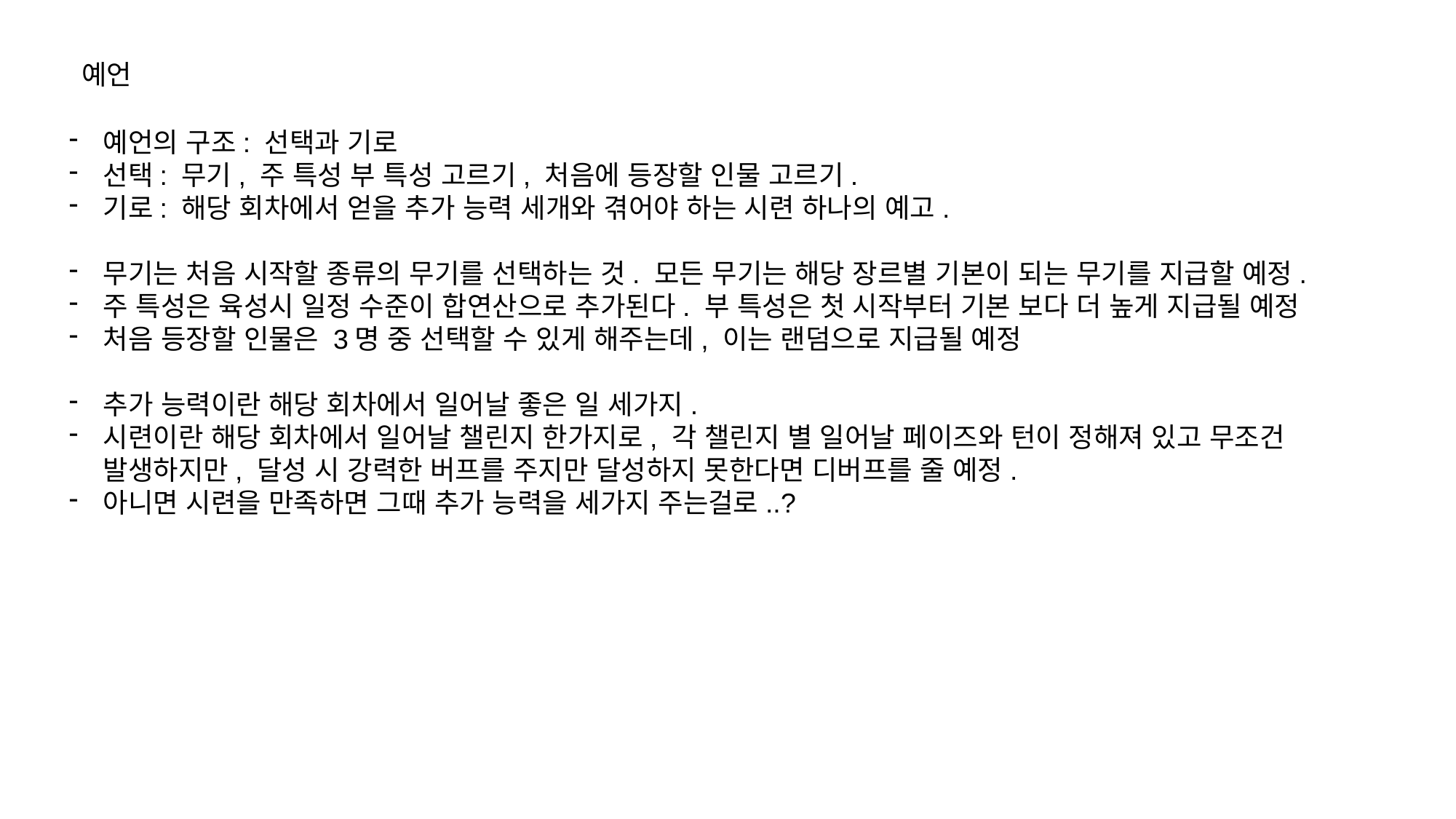

예언
예언의 구조: 선택과 기로
선택: 무기, 주 특성 부 특성 고르기, 처음에 등장할 인물 고르기.
기로: 해당 회차에서 얻을 추가 능력 세개와 겪어야 하는 시련 하나의 예고.

무기는 처음 시작할 종류의 무기를 선택하는 것. 모든 무기는 해당 장르별 기본이 되는 무기를 지급할 예정.
주 특성은 육성시 일정 수준이 합연산으로 추가된다. 부 특성은 첫 시작부터 기본 보다 더 높게 지급될 예정
처음 등장할 인물은 3명 중 선택할 수 있게 해주는데, 이는 랜덤으로 지급될 예정

추가 능력이란 해당 회차에서 일어날 좋은 일 세가지.
시련이란 해당 회차에서 일어날 챌린지 한가지로, 각 챌린지 별 일어날 페이즈와 턴이 정해져 있고 무조건 발생하지만, 달성 시 강력한 버프를 주지만 달성하지 못한다면 디버프를 줄 예정.
아니면 시련을 만족하면 그때 추가 능력을 세가지 주는걸로..?